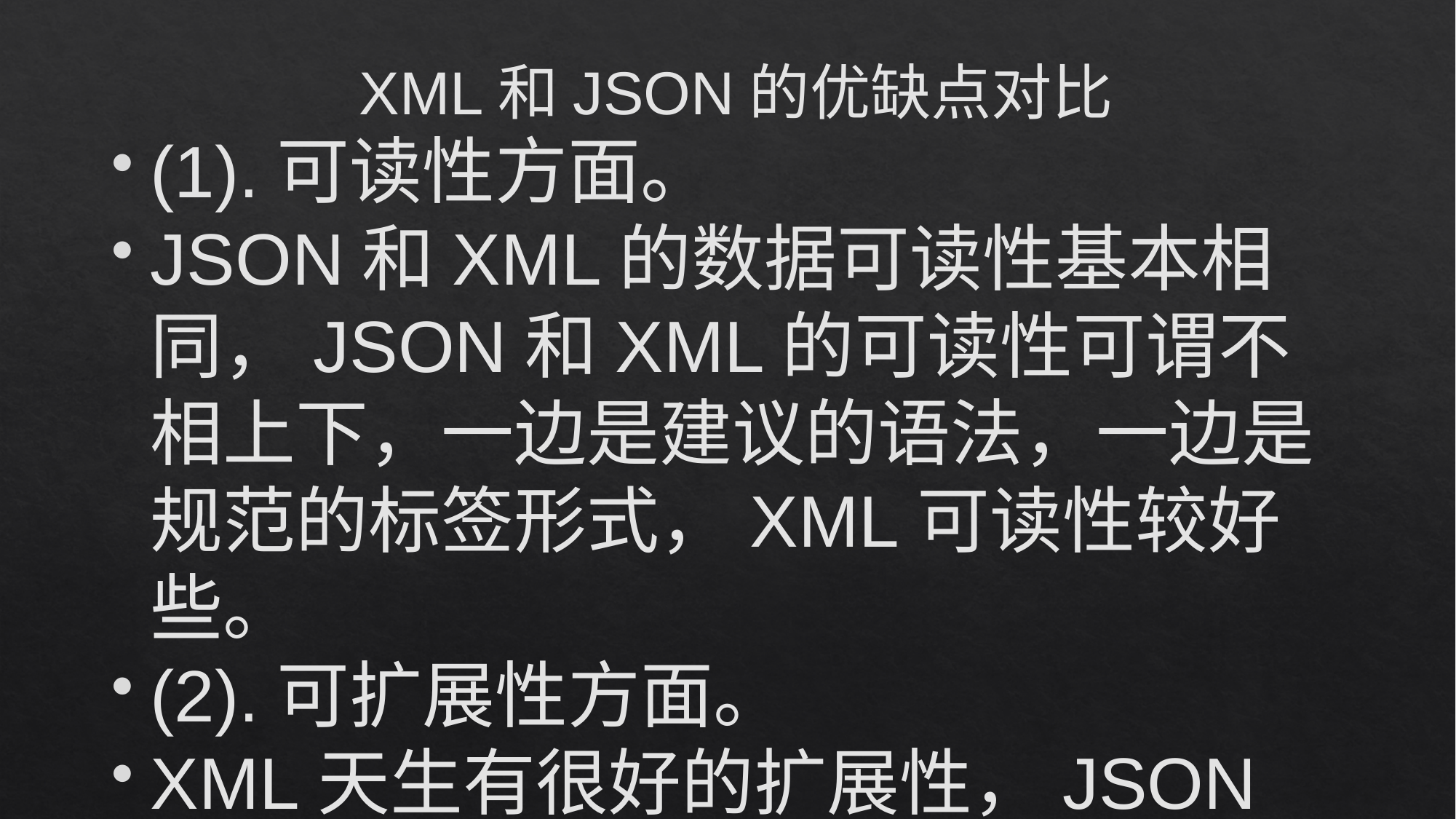

XML和JSON的优缺点对比
(1).可读性方面。
JSON和XML的数据可读性基本相同，JSON和XML的可读性可谓不相上下，一边是建议的语法，一边是规范的标签形式，XML可读性较好些。
(2).可扩展性方面。
XML天生有很好的扩展性，JSON当然也有，没有什么是XML能扩展，JSON不能的。
(3).编码难度方面。
XML有丰富的编码工具，比如Dom4j、JDom等，JSON也有json.org提供的工具，但是JSON的编码明显比XML容易许多，即使不借助工具也能写出JSON的代码，可是要写好XML就不太容易了。
(4).解码难度方面。
XML的解析得考虑子节点父节点，让人头昏眼花，而JSON的解析难度几乎为0。这一点XML输的真是没话说。
(5).流行度方面。
XML已经被业界广泛的使用，而JSON才刚刚开始，但是在Ajax这个特定的领域，未来的发展一定是XML让位于JSON。
(6).解析手段方面。
JSON和XML同样拥有丰富的解析手段。
(7).数据体积方面。
JSON相对于XML来讲，数据的体积小，传递的速度更快些。
(8).数据交互方面。
JSON与JavaScript的交互更加方便，更容易解析处理，更好的数据交互。
(9).数据描述方面。
JSON对数据的描述性比XML较差。
(10).传输速度方面。
JSON的速度要远远快于XML。